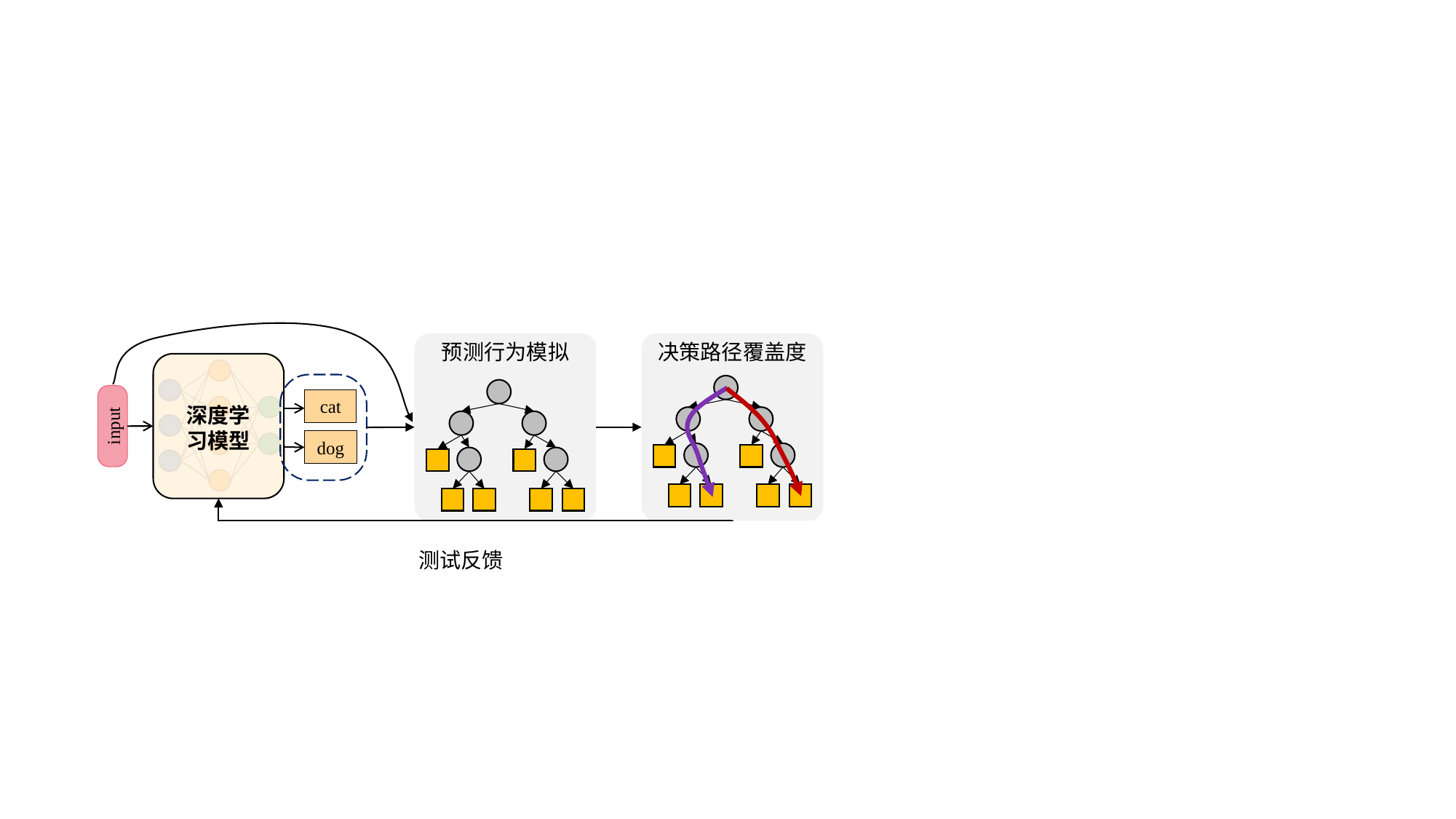

预测行为模拟

决策路径覆盖度

深度学习模型

cat
input
dog
测试反馈